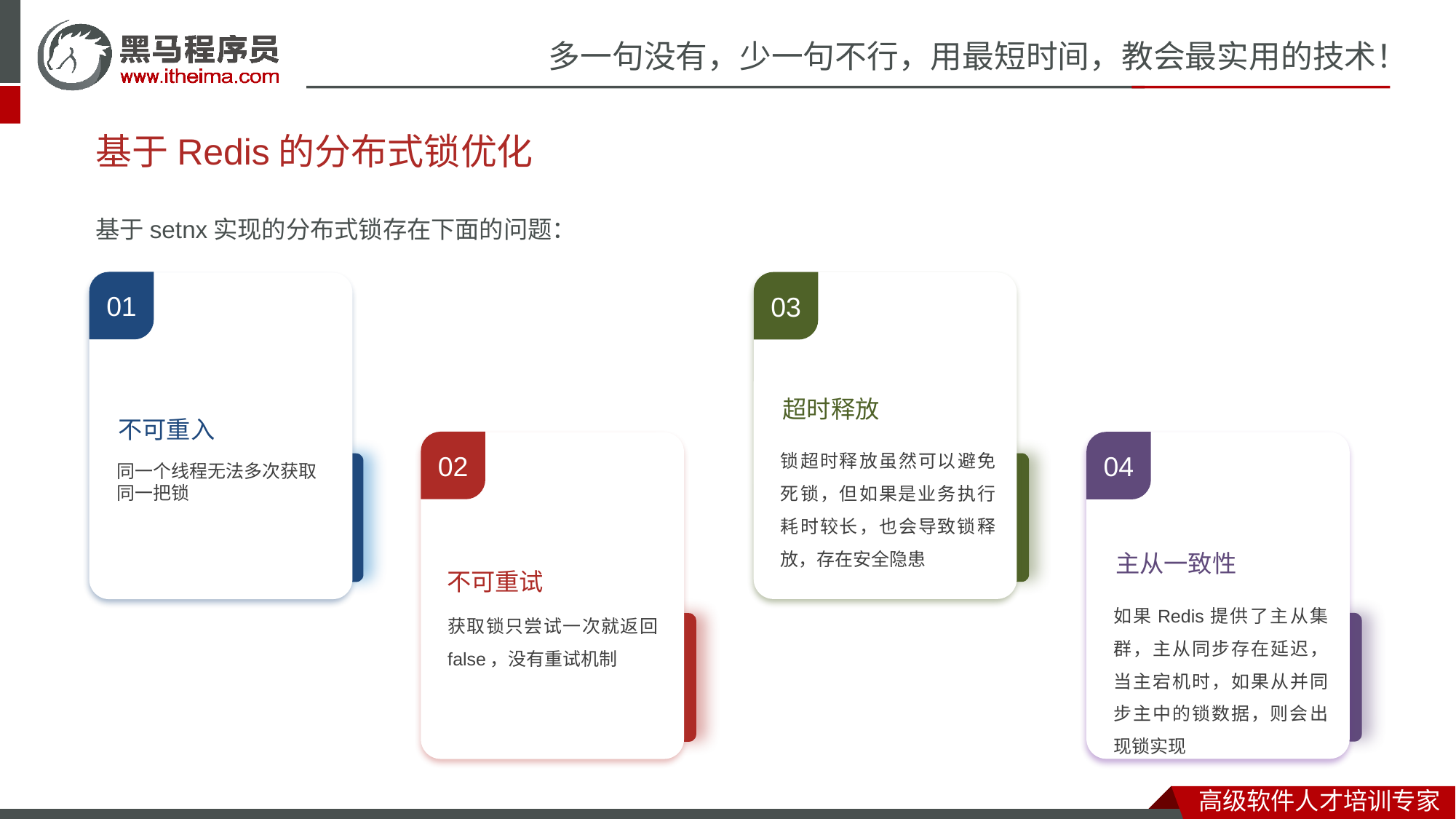

基于Redis的分布式锁优化
基于setnx实现的分布式锁存在下面的问题：
01

不可重入

同一个线程无法多次获取同一把锁
03

超时释放
锁超时释放虽然可以避免死锁，但如果是业务执行耗时较长，也会导致锁释放，存在安全隐患

02

不可重试
获取锁只尝试一次就返回false，没有重试机制

04

主从一致性
如果Redis提供了主从集群，主从同步存在延迟，当主宕机时，如果从并同步主中的锁数据，则会出现锁实现